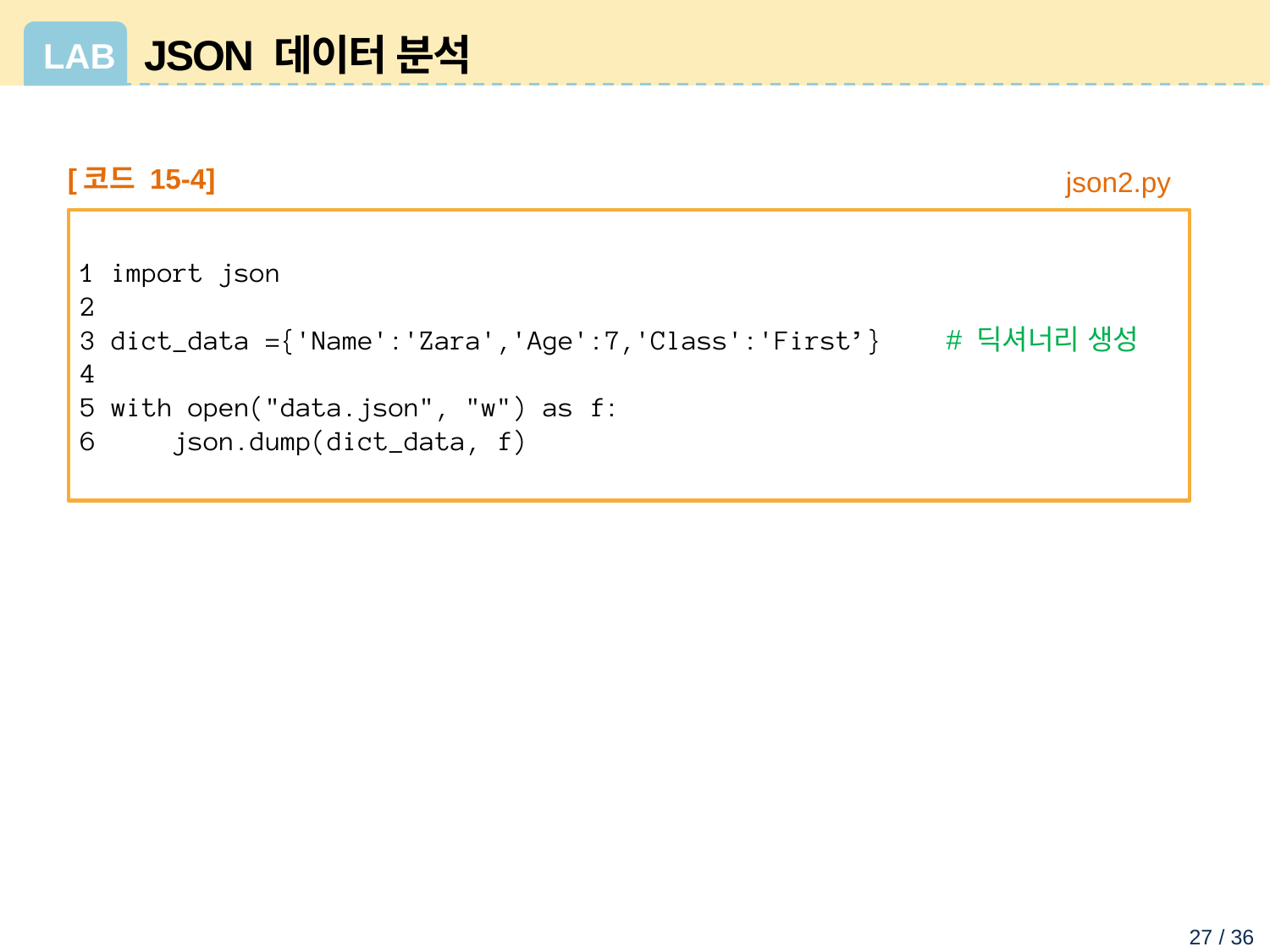

# JSON 데이터 분석

[코드 15-4]
1 import json
2
3 dict_data ={'Name':'Zara','Age':7,'Class':'First’}    # 딕셔너리 생성
4
5 with open("data.json", "w") as f:
6     json.dump(dict_data, f)
 json2.py